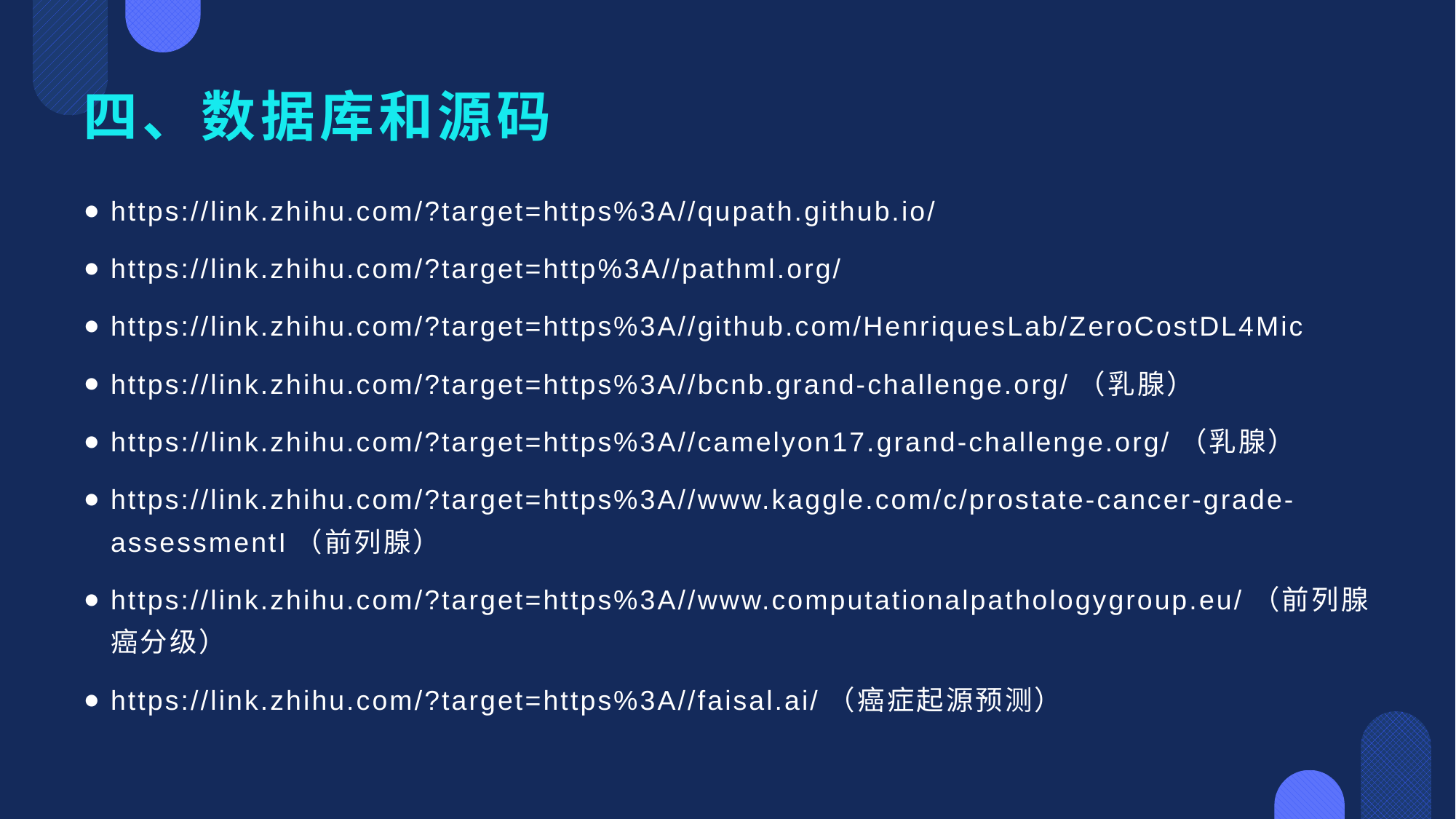

四、数据库和源码
https://link.zhihu.com/?target=https%3A//qupath.github.io/
https://link.zhihu.com/?target=http%3A//pathml.org/
https://link.zhihu.com/?target=https%3A//github.com/HenriquesLab/ZeroCostDL4Mic
https://link.zhihu.com/?target=https%3A//bcnb.grand-challenge.org/（乳腺）
https://link.zhihu.com/?target=https%3A//camelyon17.grand-challenge.org/（乳腺）
https://link.zhihu.com/?target=https%3A//www.kaggle.com/c/prostate-cancer-grade-assessmentI（前列腺）
https://link.zhihu.com/?target=https%3A//www.computationalpathologygroup.eu/（前列腺癌分级）
https://link.zhihu.com/?target=https%3A//faisal.ai/（癌症起源预测）